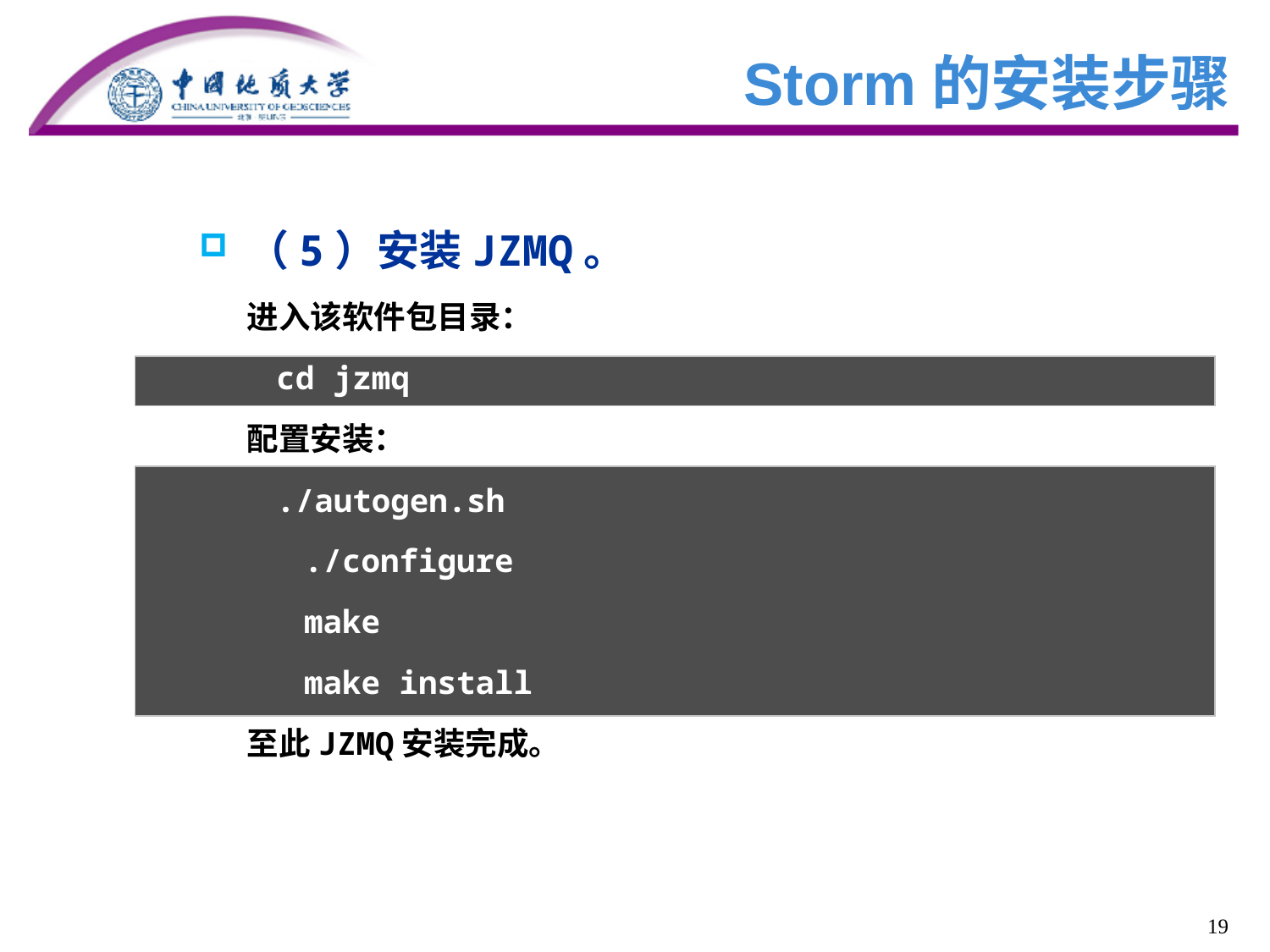

# Storm的安装步骤
（5）安装JZMQ。
进入该软件包目录：
   cd jzmq
配置安装：
   ./autogen.sh
   ./configure
   make
   make install
至此JZMQ安装完成。